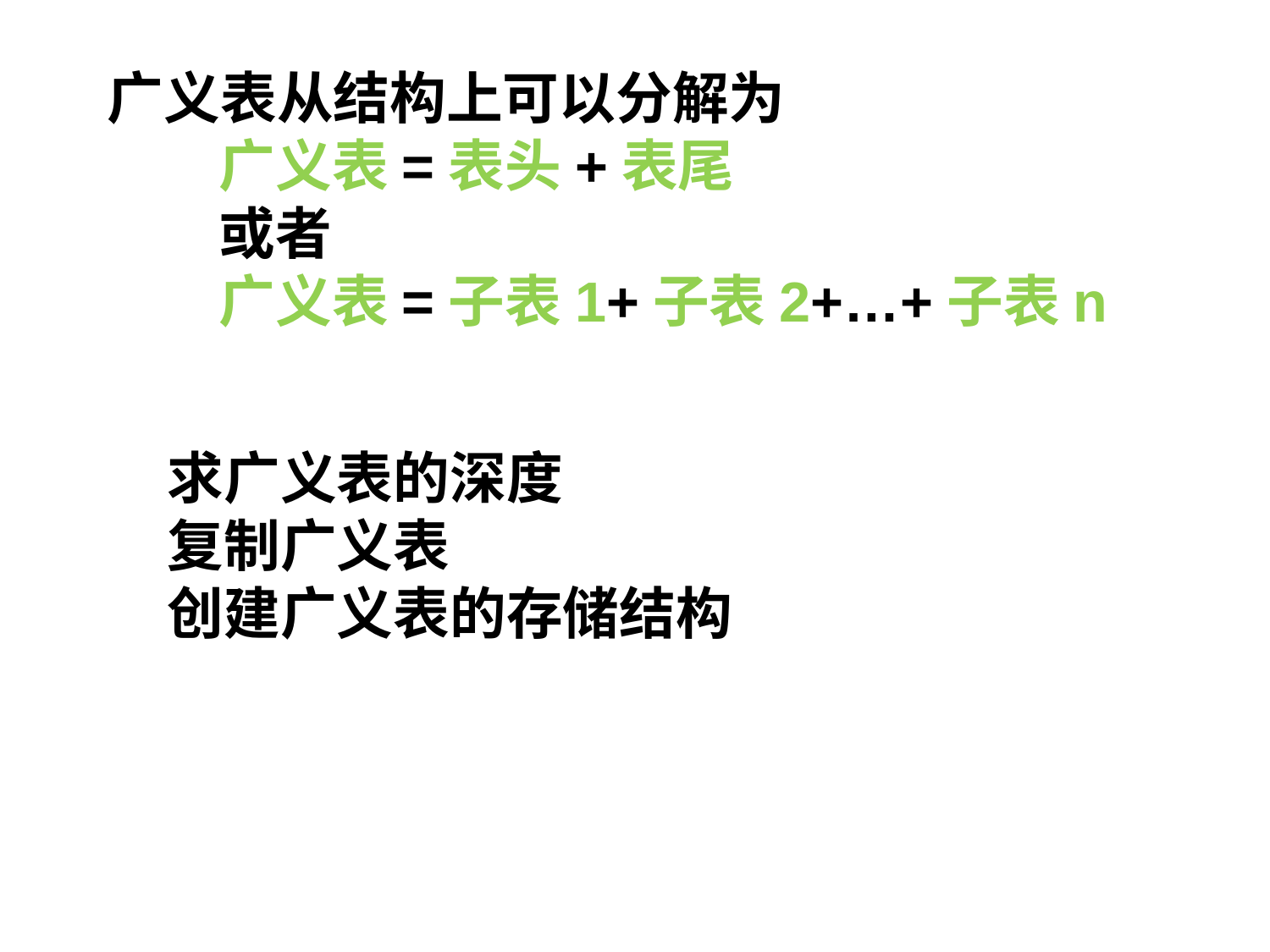

广义表从结构上可以分解为
广义表=表头+表尾
或者
广义表=子表1+子表2+…+子表n

求广义表的深度
复制广义表
创建广义表的存储结构